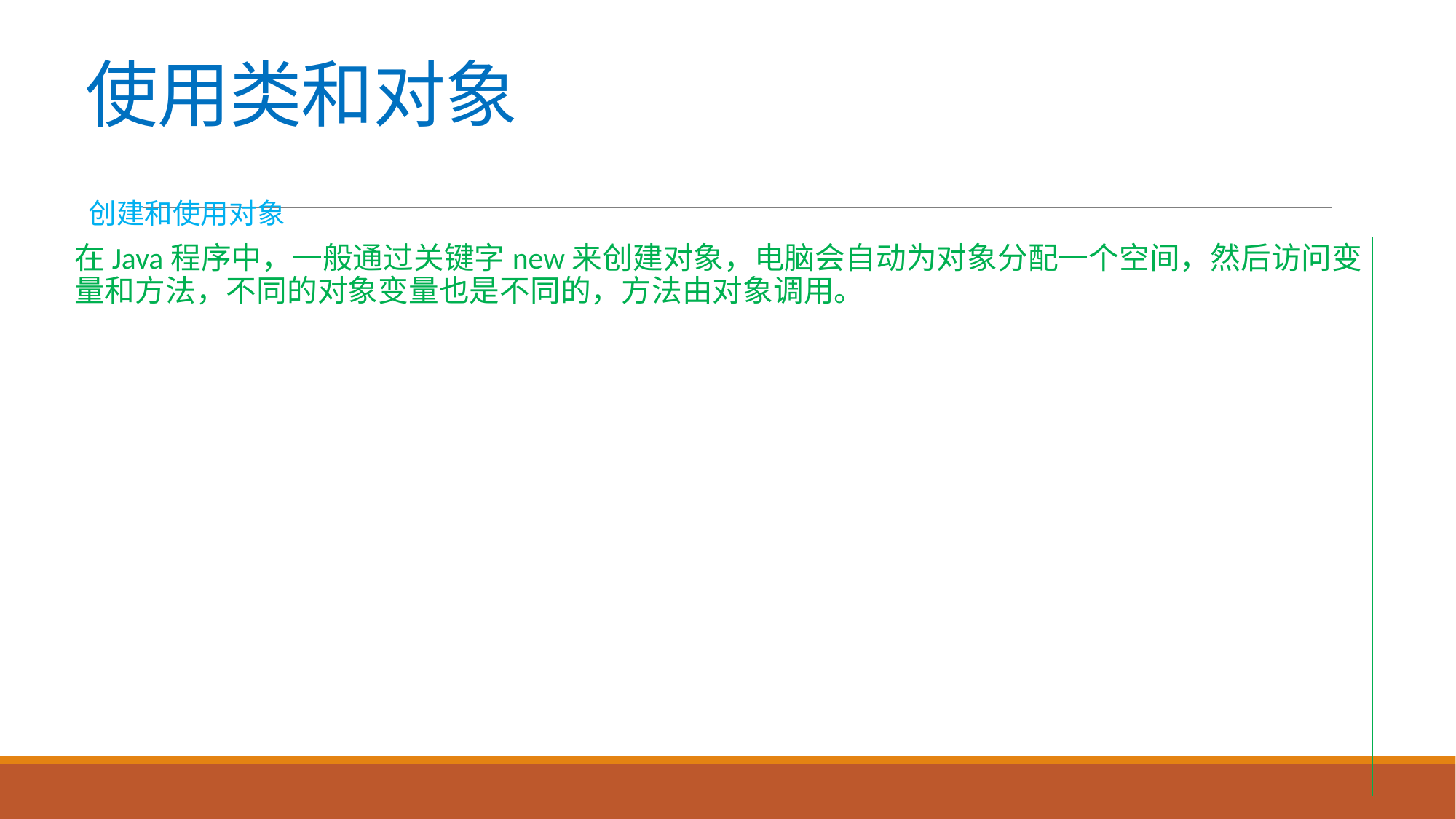

# 使用类和对象

创建和使用对象
在Java程序中，一般通过关键字new来创建对象，电脑会自动为对象分配一个空间，然后访问变量和方法，不同的对象变量也是不同的，方法由对象调用。